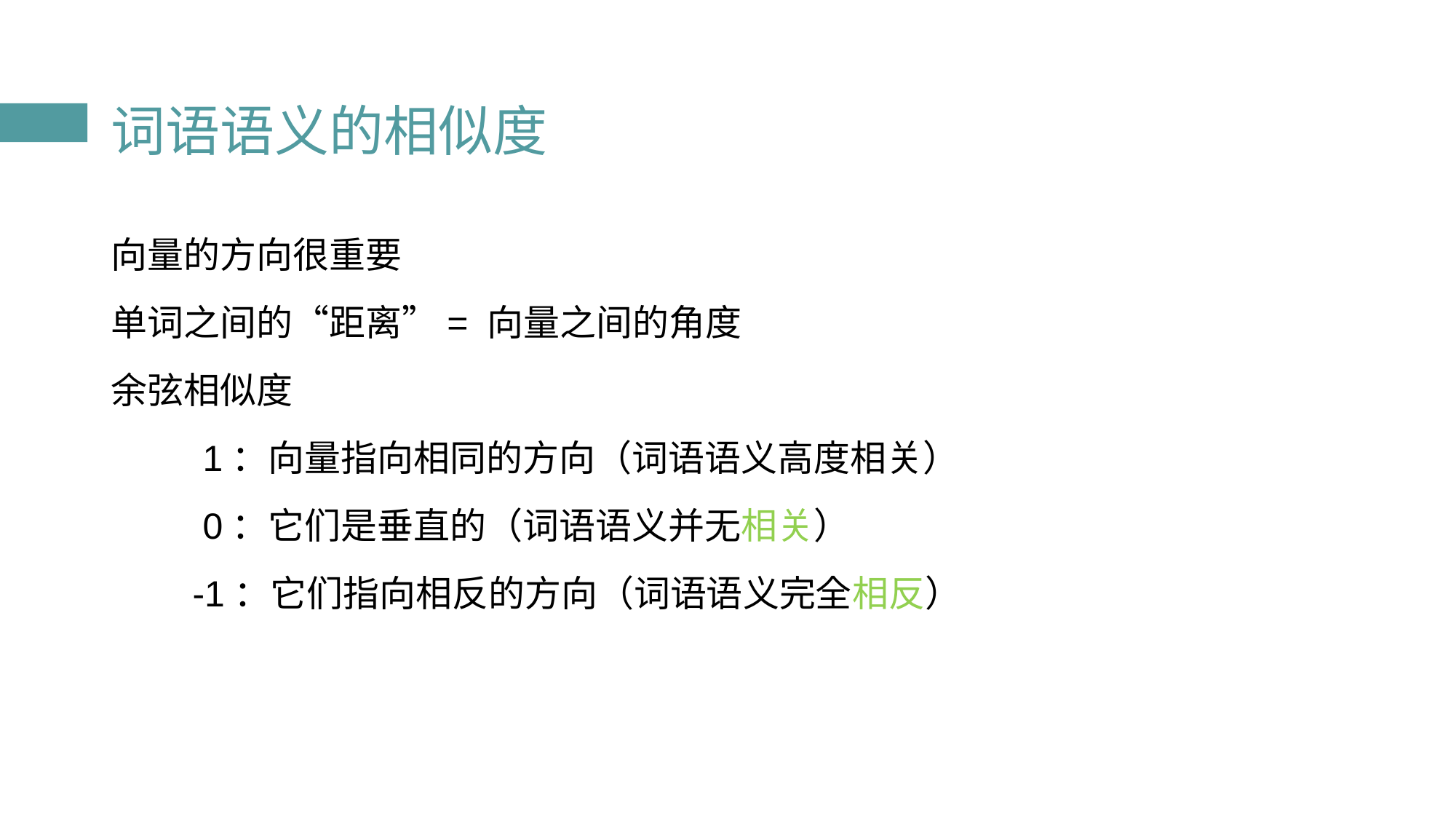

# 词语语义的相似度
向量的方向很重要
单词之间的“距离”= 向量之间的角度
余弦相似度
         1：向量指向相同的方向（词语语义高度相关）
         0：它们是垂直的（词语语义并无相关）
        -1：它们指向相反的方向（词语语义完全相反）